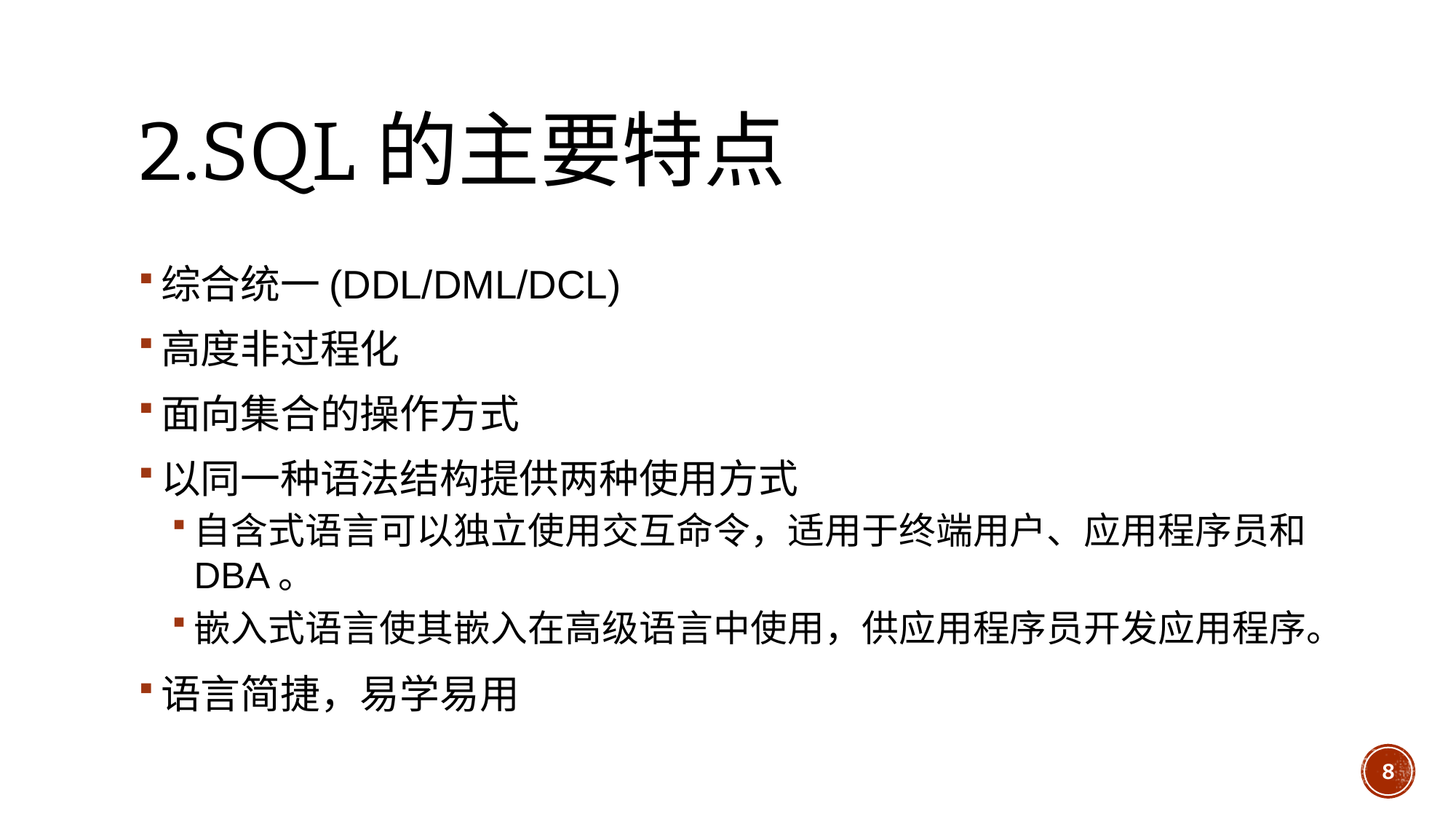

# 2.SQL的主要特点
综合统一(DDL/DML/DCL)
高度非过程化
面向集合的操作方式
以同一种语法结构提供两种使用方式
自含式语言可以独立使用交互命令，适用于终端用户、应用程序员和DBA。
嵌入式语言使其嵌入在高级语言中使用，供应用程序员开发应用程序。
语言简捷，易学易用

8